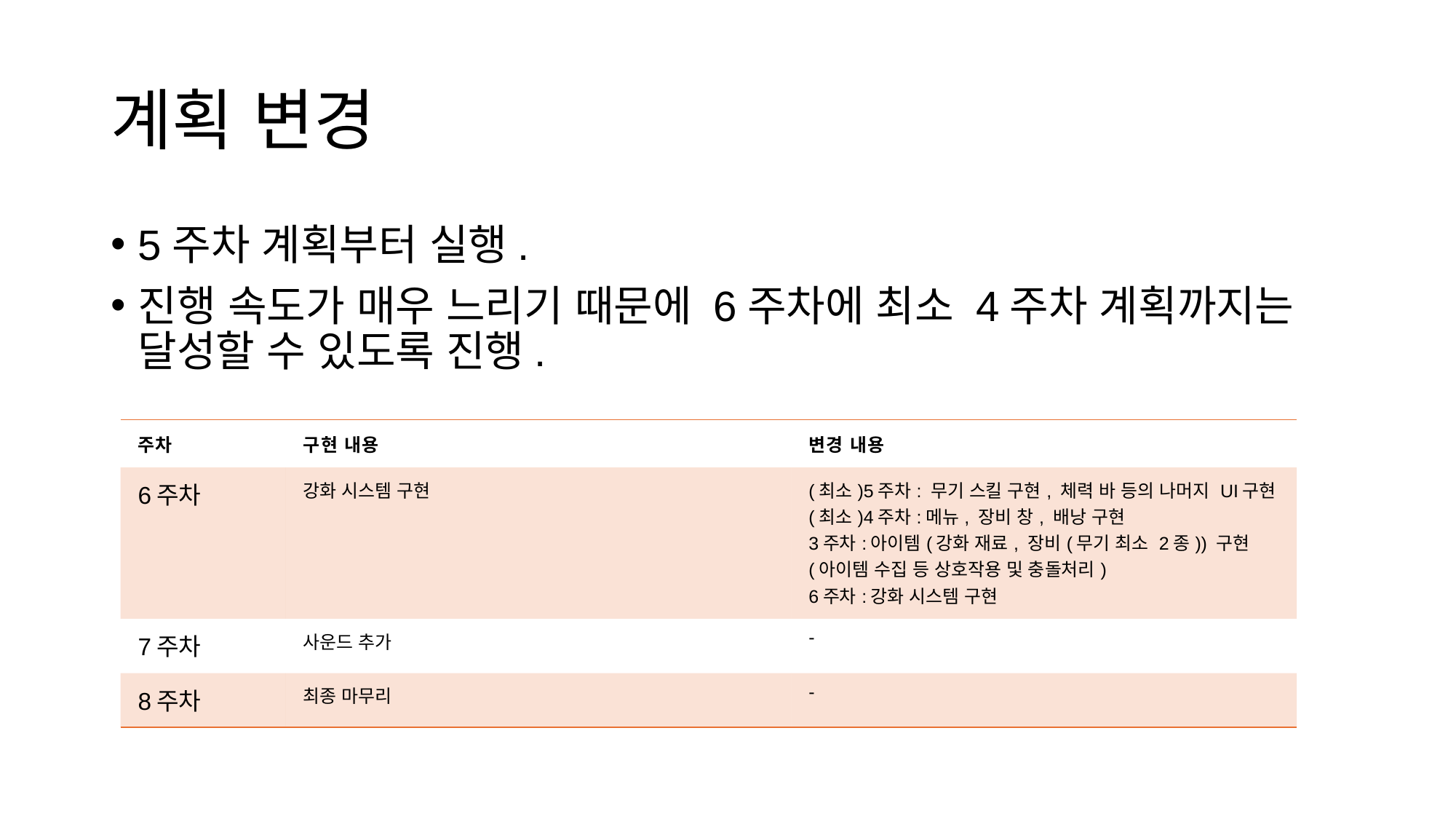

# 계획 변경
5주차 계획부터 실행.
진행 속도가 매우 느리기 때문에 6주차에 최소 4주차 계획까지는 달성할 수 있도록 진행.
| 주차 | 구현 내용 | 변경 내용 |
| --- | --- | --- |
| 6주차 | 강화 시스템 구현 | (최소)5주차: 무기 스킬 구현, 체력 바 등의 나머지 UI구현 (최소)4주차:메뉴, 장비 창, 배낭 구현 3주차:아이템(강화 재료, 장비(무기 최소 2종)) 구현 (아이템 수집 등 상호작용 및 충돌처리) 6주차:강화 시스템 구현 |
| 7주차 | 사운드 추가 | - |
| 8주차 | 최종 마무리 | - |